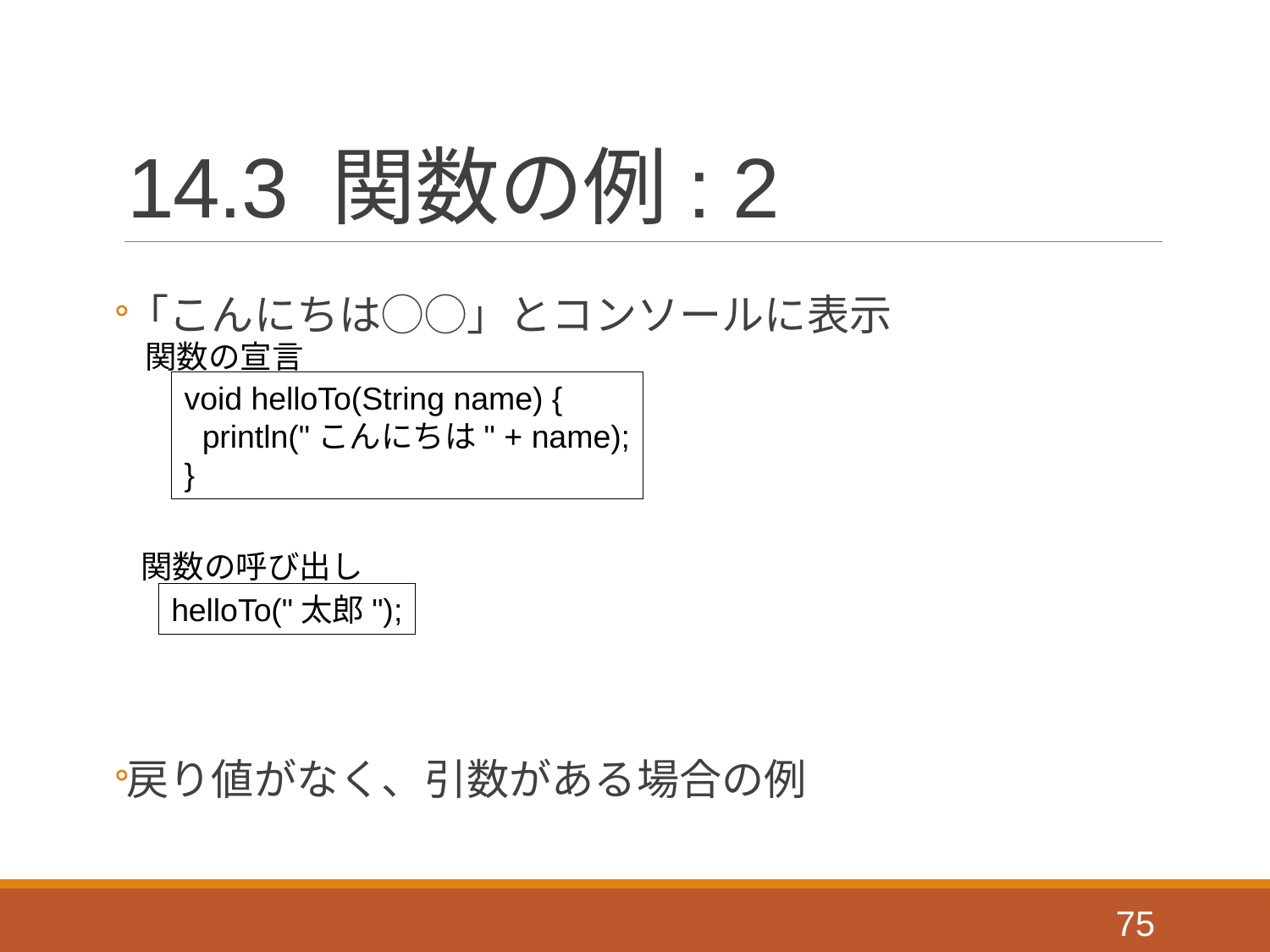

# 14.3 関数の例: 2
「こんにちは◯◯」とコンソールに表示

戻り値がなく、引数がある場合の例
関数の宣言
void helloTo(String name) {
  println("こんにちは" + name);
}
関数の呼び出し
helloTo("太郎");
75